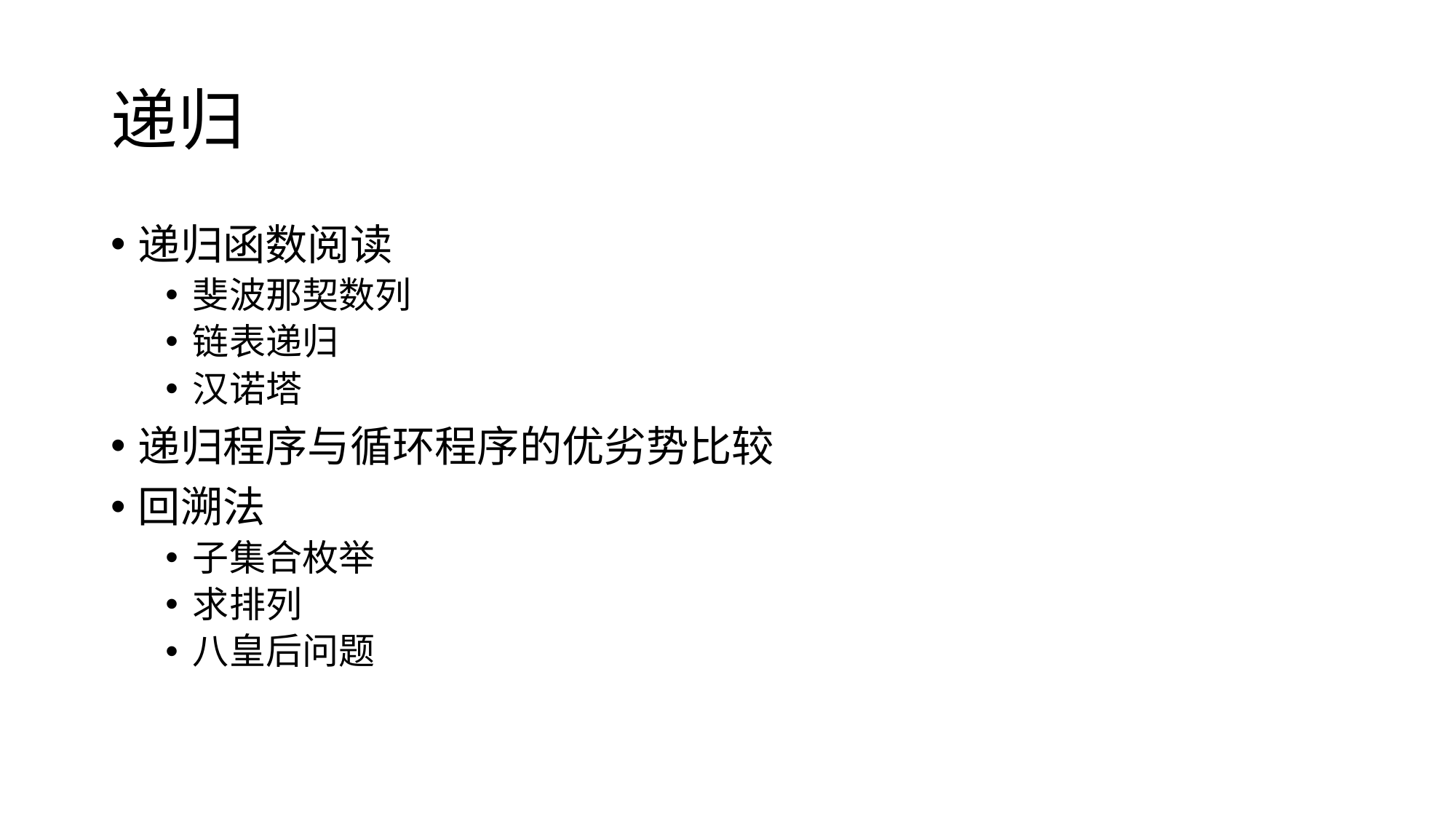

# 递归
递归函数阅读
斐波那契数列
链表递归
汉诺塔
递归程序与循环程序的优劣势比较
回溯法
子集合枚举
求排列
八皇后问题